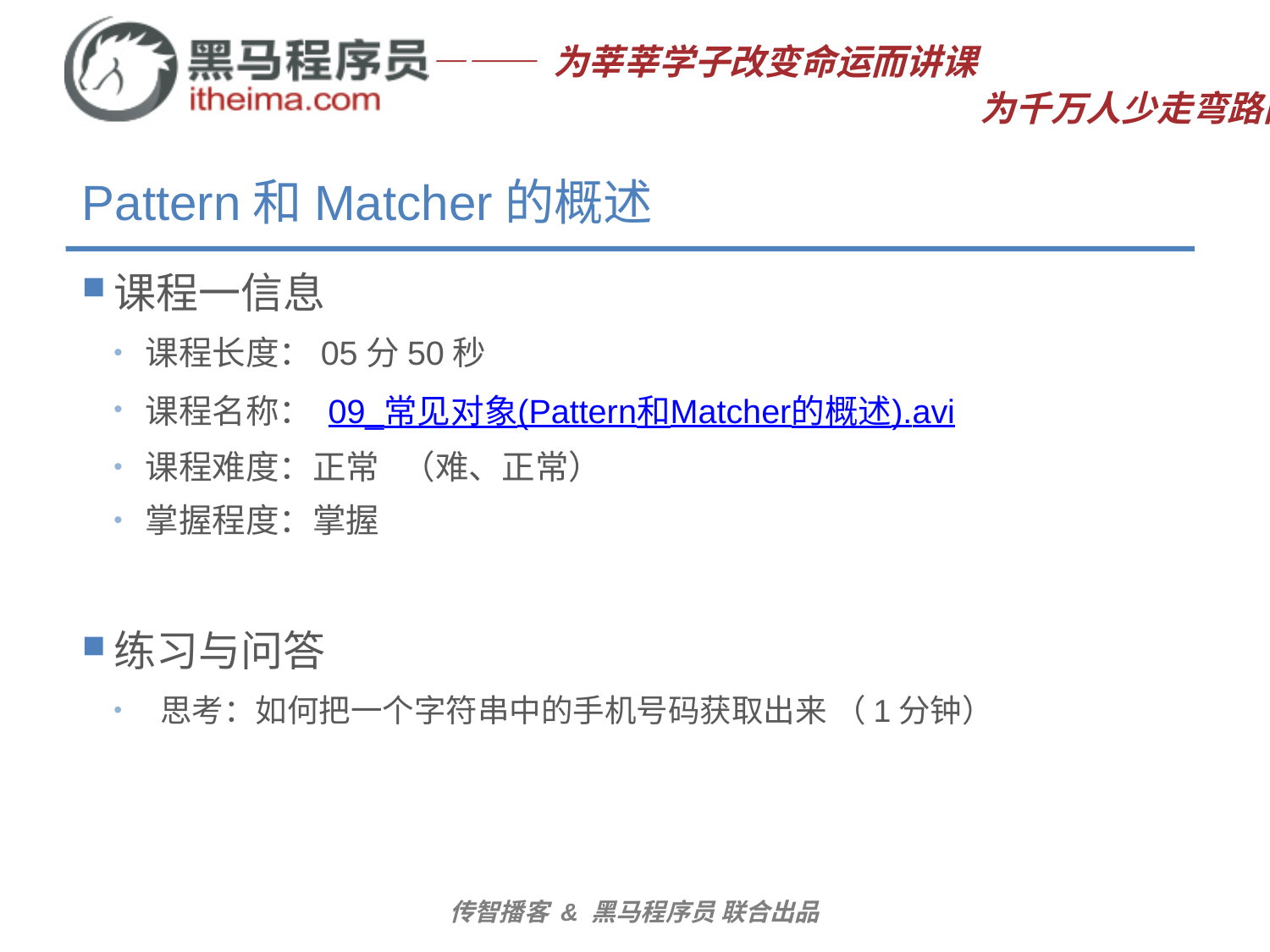

# Pattern和Matcher的概述
课程一信息
课程长度：05分50秒
课程名称： 09_常见对象(Pattern和Matcher的概述).avi
课程难度：正常   （难、正常）
掌握程度：掌握

练习与问答
 思考：如何把一个字符串中的手机号码获取出来 （1分钟）